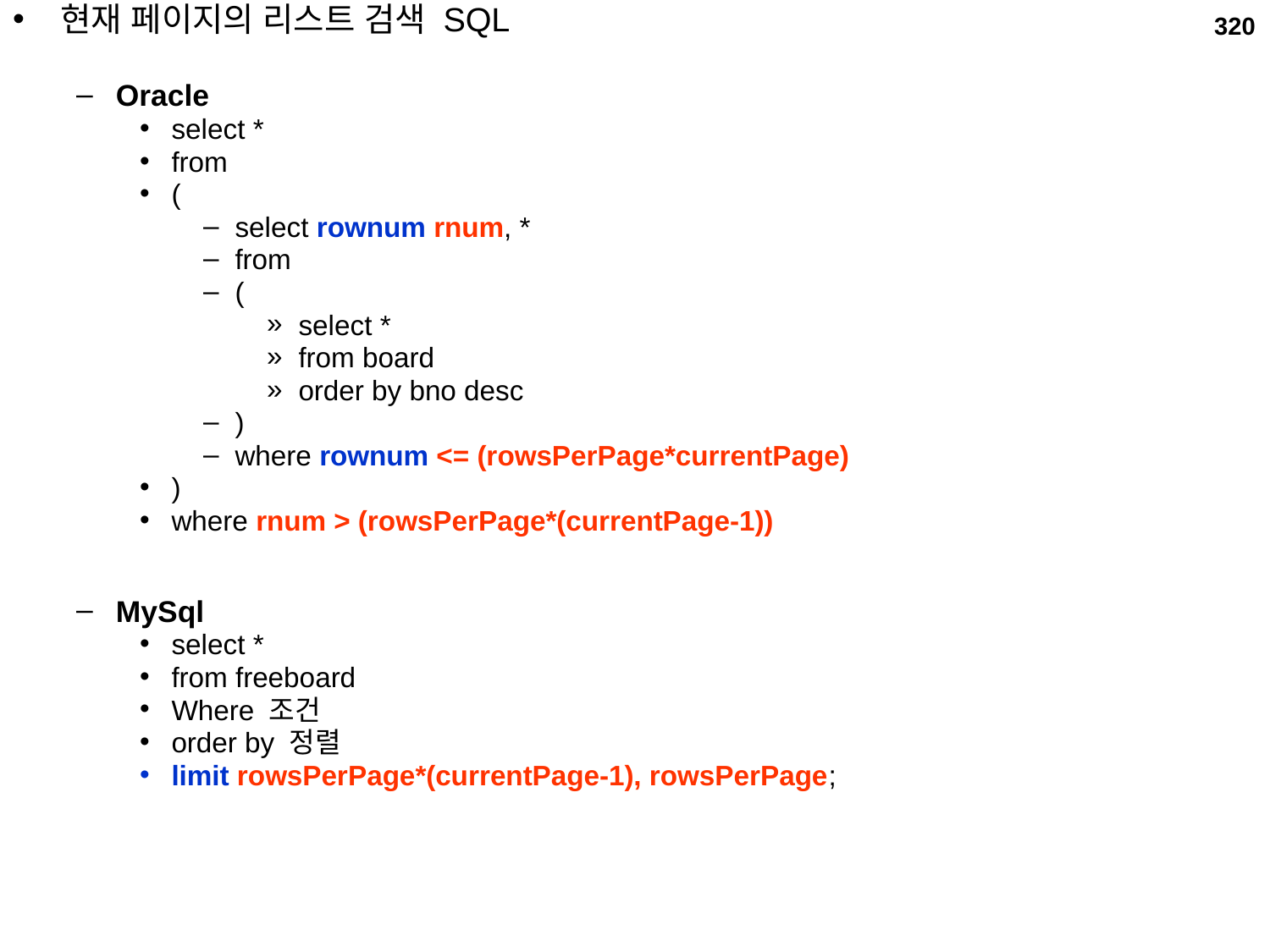

현재 페이지의 리스트 검색 SQL

Oracle
select *
from
(
select rownum rnum, *
from
(
select *
from board
order by bno desc
)
where rownum <= (rowsPerPage*currentPage)
)
where rnum > (rowsPerPage*(currentPage-1))

MySql
select *
from freeboard
Where 조건
order by 정렬
limit rowsPerPage*(currentPage-1), rowsPerPage;
320